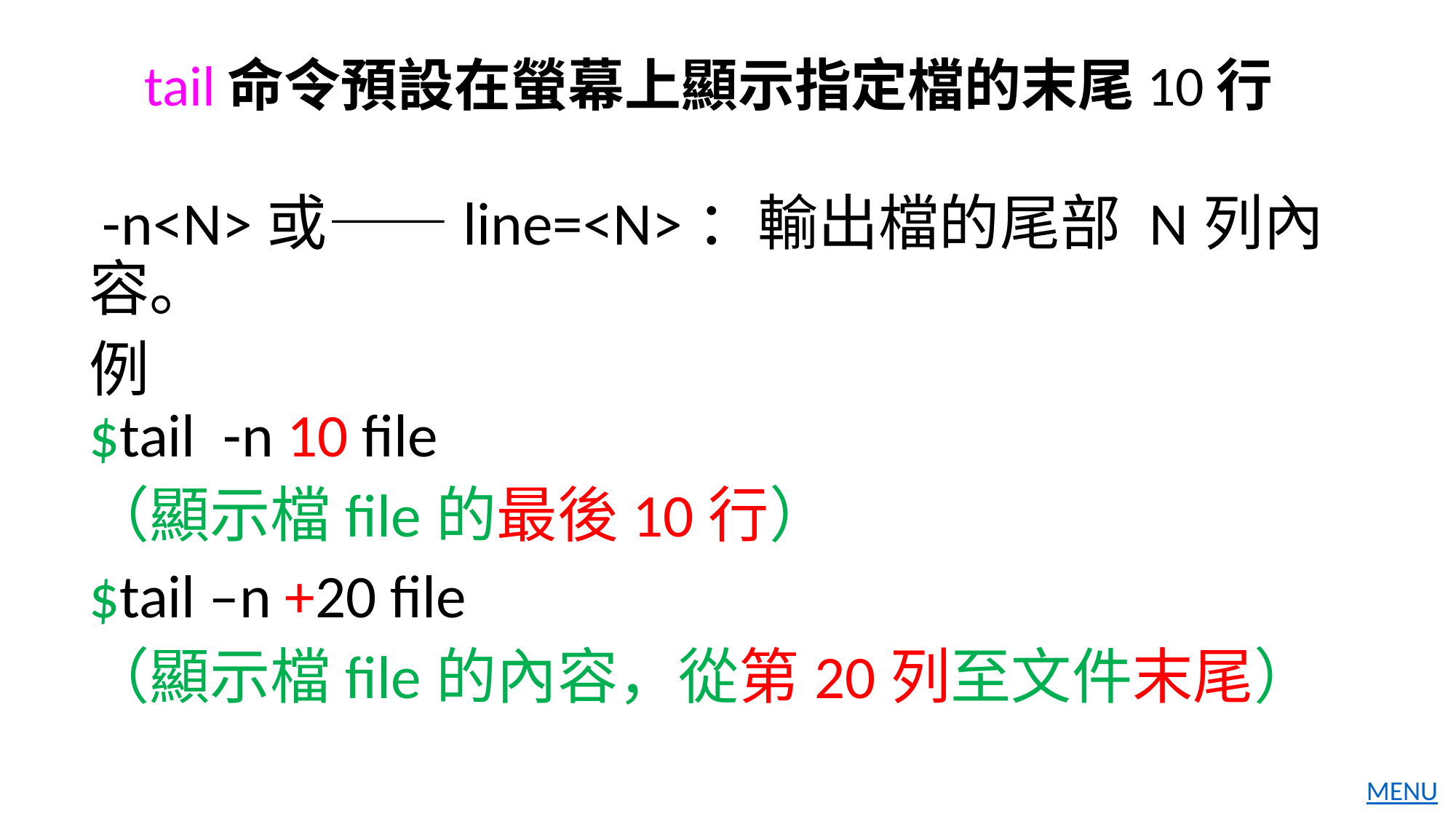

tail命令預設在螢幕上顯示指定檔的末尾10行
 -n<N>或——line=<N>：輸出檔的尾部 N列內容。
例
$tail  -n 10 file
（顯示檔file的最後10行）
$tail –n +20 file
（顯示檔file的內容，從第20列至文件末尾）